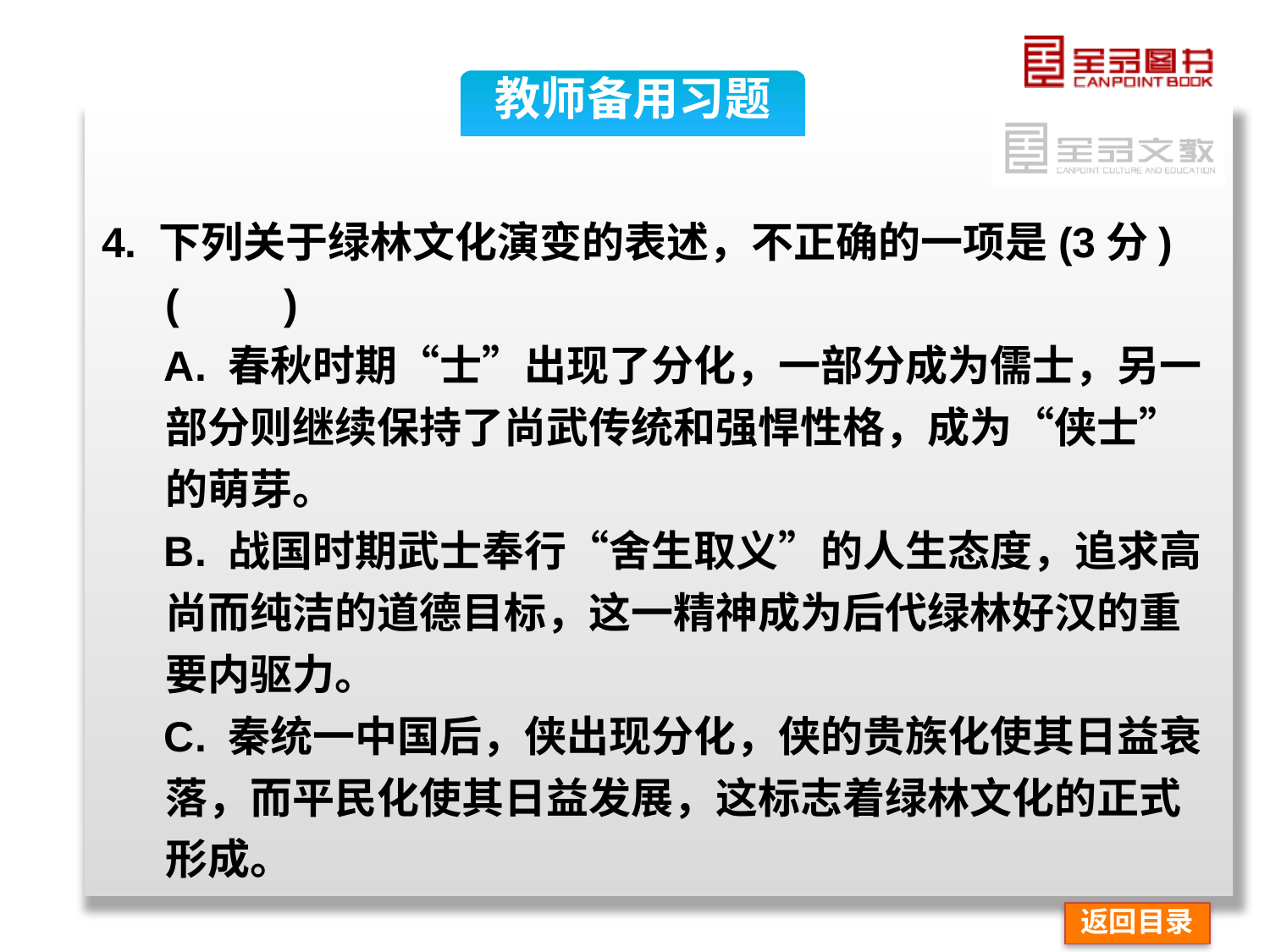

教师备用习题
4. 下列关于绿林文化演变的表述，不正确的一项是(3分)(　　)
A. 春秋时期“士”出现了分化，一部分成为儒士，另一部分则继续保持了尚武传统和强悍性格，成为“侠士”的萌芽。
B. 战国时期武士奉行“舍生取义”的人生态度，追求高尚而纯洁的道德目标，这一精神成为后代绿林好汉的重要内驱力。
C. 秦统一中国后，侠出现分化，侠的贵族化使其日益衰落，而平民化使其日益发展，这标志着绿林文化的正式形成。
返回目录